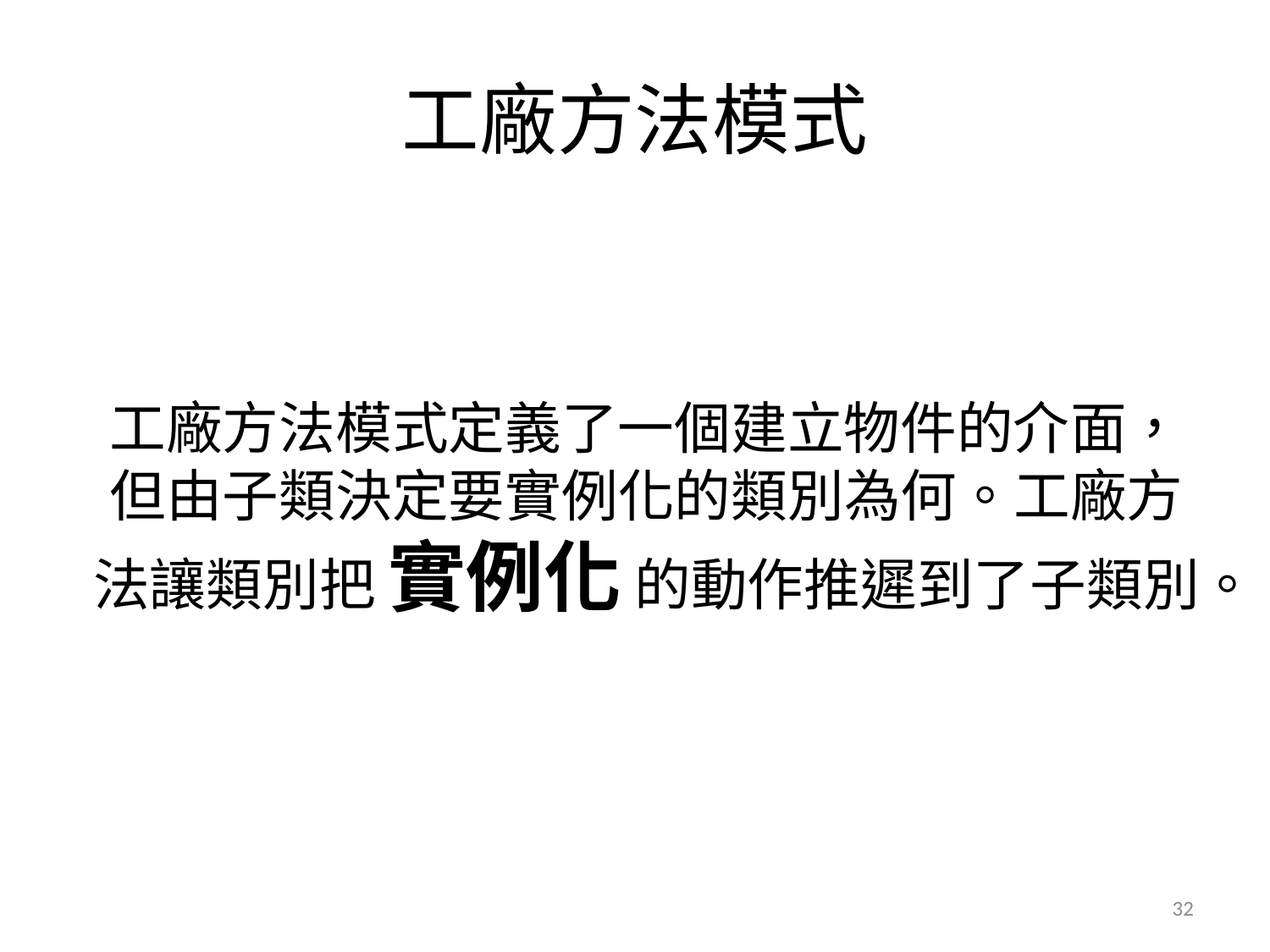

# 工廠方法模式
工廠方法模式定義了一個建立物件的介面，但由子類決定要實例化的類別為何。工廠方法讓類別把 實例化 的動作推遲到了子類別。
32